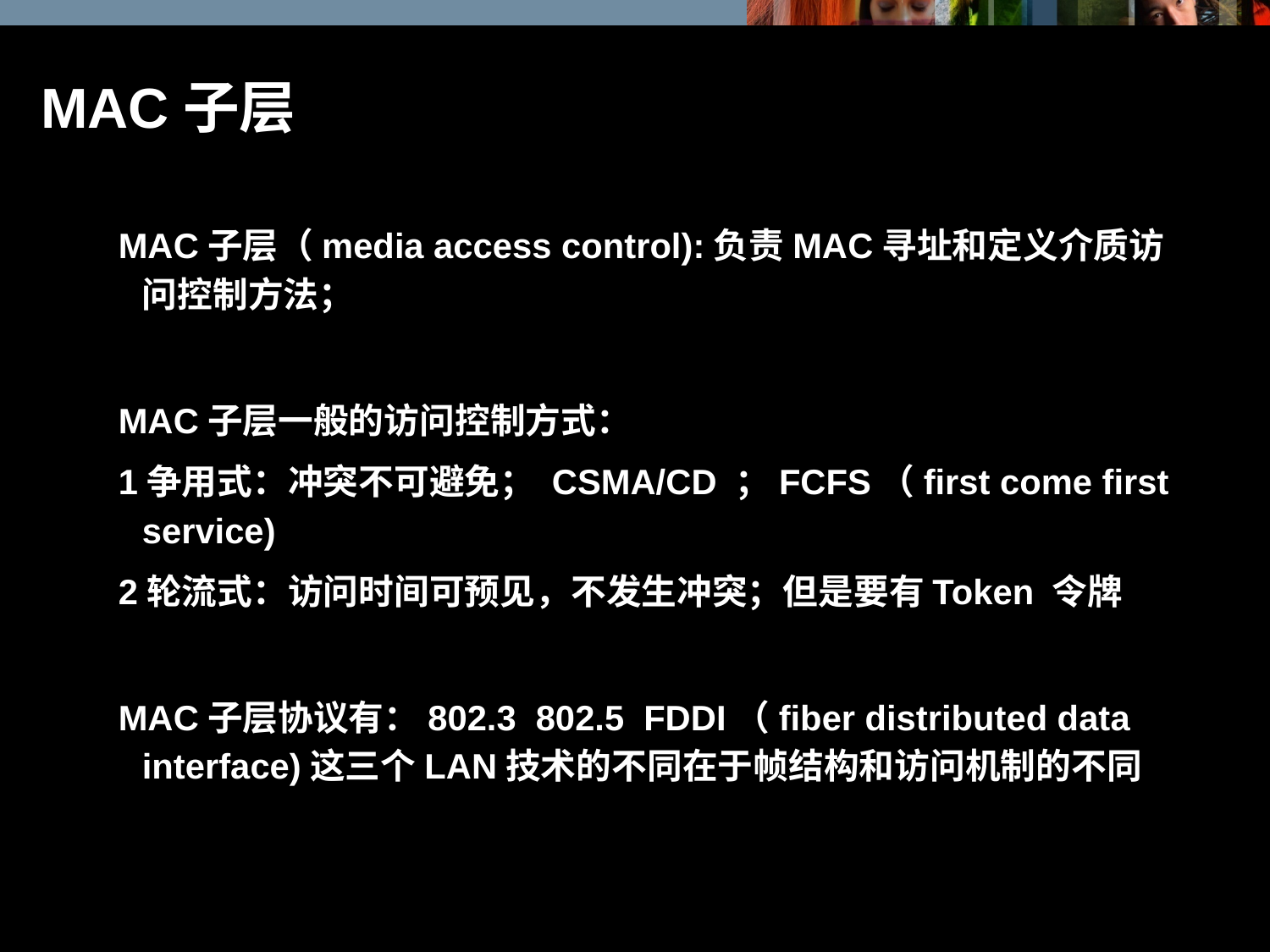

# MAC子层
MAC子层（media access control):负责MAC寻址和定义介质访问控制方法；

MAC子层一般的访问控制方式：
1争用式：冲突不可避免； CSMA/CD ；FCFS（first come first service)
2轮流式：访问时间可预见，不发生冲突；但是要有Token 令牌

MAC子层协议有：802.3  802.5  FDDI（fiber distributed data interface)这三个LAN技术的不同在于帧结构和访问机制的不同